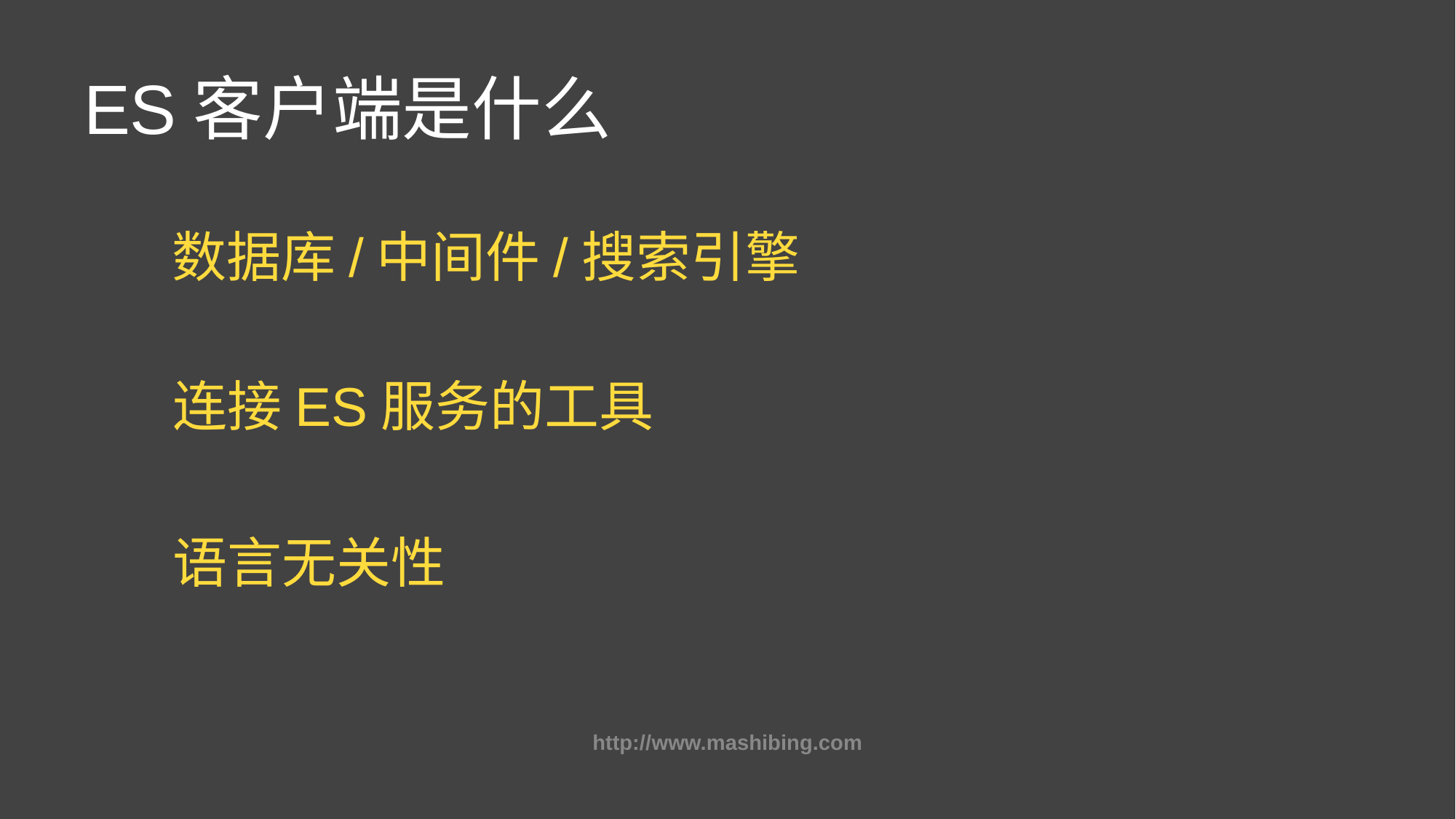

# ES客户端是什么
数据库/中间件/搜索引擎

连接ES服务的工具
语言无关性
http://www.mashibing.com
2